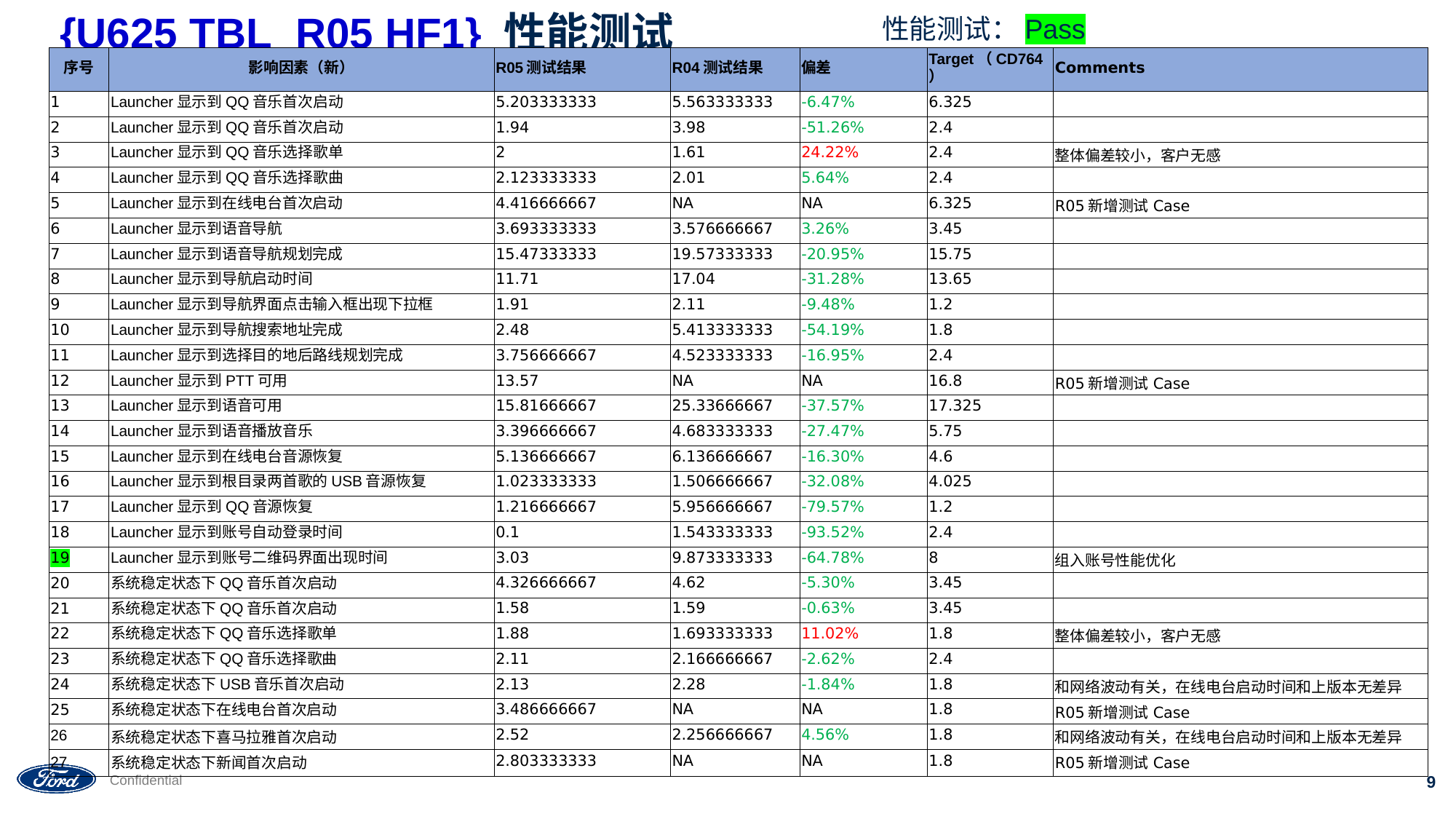

性能测试：Pass

# {U625 TBL_R05 HF1} 性能测试
| 序号 | 影响因素（新） | R05测试结果 | R04测试结果 | 偏差 | Target（CD764） | Comments |
| --- | --- | --- | --- | --- | --- | --- |
| 1 | Launcher显示到QQ音乐首次启动 | 5.203333333 | 5.563333333 | -6.47% | 6.325 |  |
| 2 | Launcher显示到QQ音乐首次启动 | 1.94 | 3.98 | -51.26% | 2.4 |  |
| 3 | Launcher显示到QQ音乐选择歌单 | 2 | 1.61 | 24.22% | 2.4 | 整体偏差较小，客户无感 |
| 4 | Launcher显示到QQ音乐选择歌曲 | 2.123333333 | 2.01 | 5.64% | 2.4 |  |
| 5 | Launcher显示到在线电台首次启动 | 4.416666667 | NA | NA | 6.325 | R05新增测试Case |
| 6 | Launcher显示到语音导航 | 3.693333333 | 3.576666667 | 3.26% | 3.45 |  |
| 7 | Launcher显示到语音导航规划完成 | 15.47333333 | 19.57333333 | -20.95% | 15.75 |  |
| 8 | Launcher显示到导航启动时间 | 11.71 | 17.04 | -31.28% | 13.65 |  |
| 9 | Launcher显示到导航界面点击输入框出现下拉框 | 1.91 | 2.11 | -9.48% | 1.2 |  |
| 10 | Launcher显示到导航搜索地址完成 | 2.48 | 5.413333333 | -54.19% | 1.8 |  |
| 11 | Launcher显示到选择目的地后路线规划完成 | 3.756666667 | 4.523333333 | -16.95% | 2.4 |  |
| 12 | Launcher显示到PTT可用 | 13.57 | NA | NA | 16.8 | R05新增测试Case |
| 13 | Launcher显示到语音可用 | 15.81666667 | 25.33666667 | -37.57% | 17.325 |  |
| 14 | Launcher显示到语音播放音乐 | 3.396666667 | 4.683333333 | -27.47% | 5.75 |  |
| 15 | Launcher显示到在线电台音源恢复 | 5.136666667 | 6.136666667 | -16.30% | 4.6 |  |
| 16 | Launcher显示到根目录两首歌的USB音源恢复 | 1.023333333 | 1.506666667 | -32.08% | 4.025 |  |
| 17 | Launcher显示到QQ音源恢复 | 1.216666667 | 5.956666667 | -79.57% | 1.2 |  |
| 18 | Launcher显示到账号自动登录时间 | 0.1 | 1.543333333 | -93.52% | 2.4 |  |
| 19 | Launcher显示到账号二维码界面出现时间 | 3.03 | 9.873333333 | -64.78% | 8 | 组入账号性能优化 |
| 20 | 系统稳定状态下QQ音乐首次启动 | 4.326666667 | 4.62 | -5.30% | 3.45 |  |
| 21 | 系统稳定状态下QQ音乐首次启动 | 1.58 | 1.59 | -0.63% | 3.45 |  |
| 22 | 系统稳定状态下QQ音乐选择歌单 | 1.88 | 1.693333333 | 11.02% | 1.8 | 整体偏差较小，客户无感 |
| 23 | 系统稳定状态下QQ音乐选择歌曲 | 2.11 | 2.166666667 | -2.62% | 2.4 |  |
| 24 | 系统稳定状态下USB音乐首次启动 | 2.13 | 2.28 | -1.84% | 1.8 | 和网络波动有关，在线电台启动时间和上版本无差异 |
| 25 | 系统稳定状态下在线电台首次启动 | 3.486666667 | NA | NA | 1.8 | R05新增测试Case |
| 26 | 系统稳定状态下喜马拉雅首次启动 | 2.52 | 2.256666667 | 4.56% | 1.8 | 和网络波动有关，在线电台启动时间和上版本无差异 |
| 27 | 系统稳定状态下新闻首次启动 | 2.803333333 | NA | NA | 1.8 | R05新增测试Case |